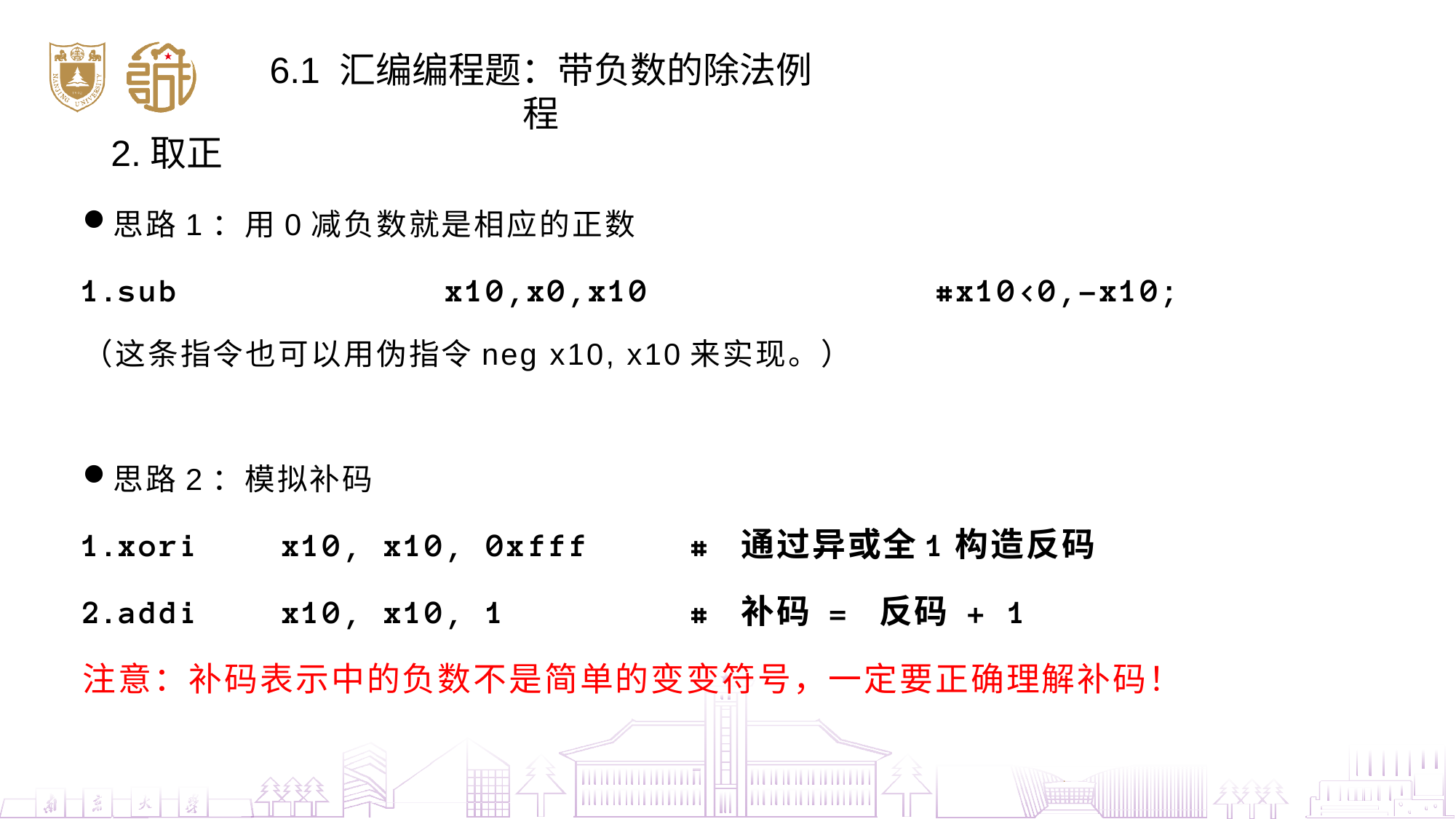

6.1 汇编编程题：带负数的除法例程
2.取正
思路1：用0减负数就是相应的正数
sub             x10,x0,x10              #x10<0,-x10;
（这条指令也可以用伪指令neg x10, x10来实现。）

思路2：模拟补码
xori    x10, x10, 0xfff     # 通过异或全1构造反码
addi    x10, x10, 1         # 补码 = 反码 + 1
注意：补码表示中的负数不是简单的变变符号，一定要正确理解补码！